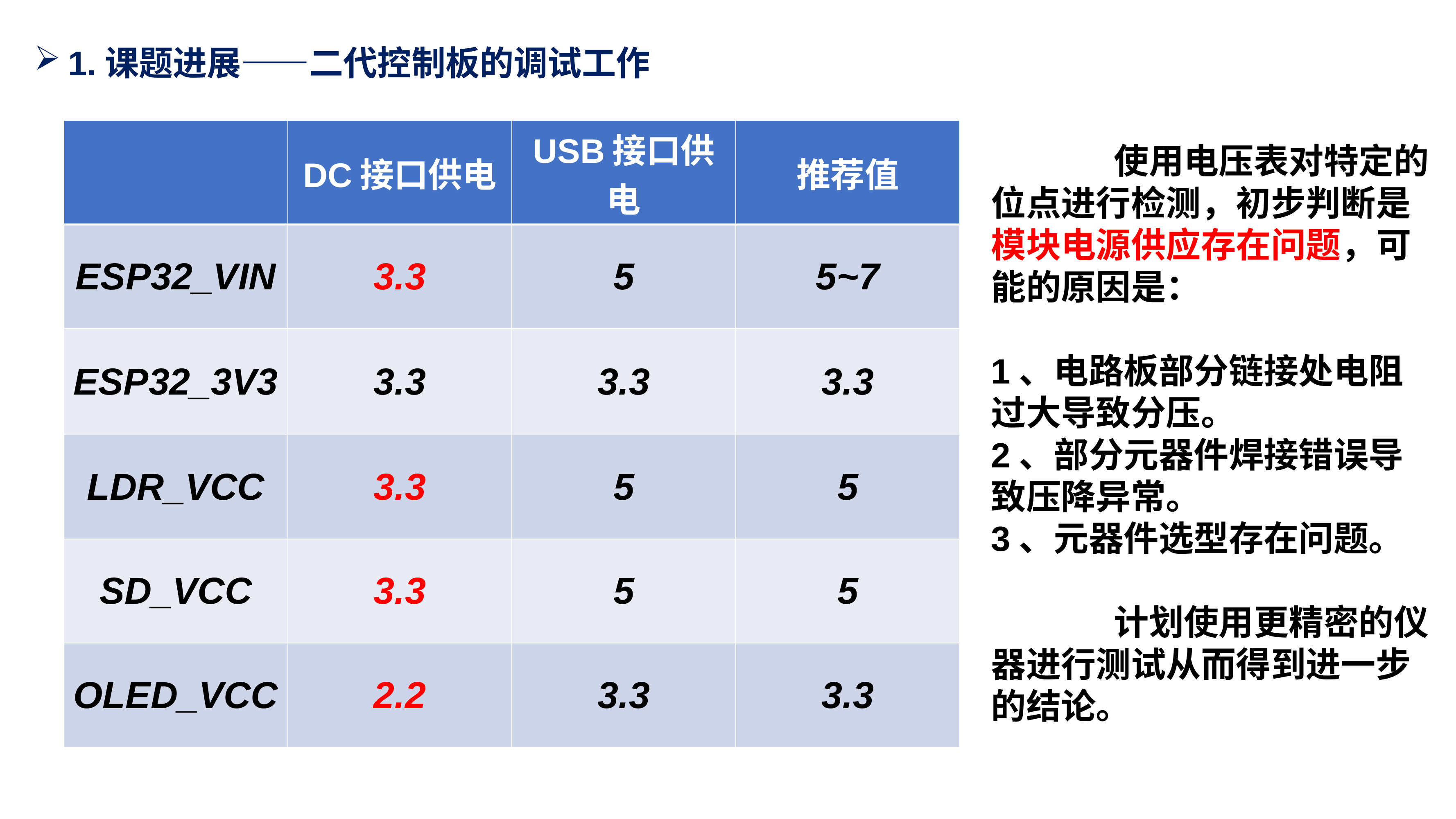

1.课题进展——二代控制板的调试工作
|  | DC接口供电 | USB接口供电 | 推荐值 |
| --- | --- | --- | --- |
| ESP32\_VIN | 3.3 | 5 | 5~7 |
| ESP32\_3V3 | 3.3 | 3.3 | 3.3 |
| LDR\_VCC | 3.3 | 5 | 5 |
| SD\_VCC | 3.3 | 5 | 5 |
| OLED\_VCC | 2.2 | 3.3 | 3.3 |
		使用电压表对特定的位点进行检测，初步判断是模块电源供应存在问题，可能的原因是：

1、电路板部分链接处电阻过大导致分压。
2、部分元器件焊接错误导致压降异常。
3、元器件选型存在问题。

		计划使用更精密的仪器进行测试从而得到进一步的结论。